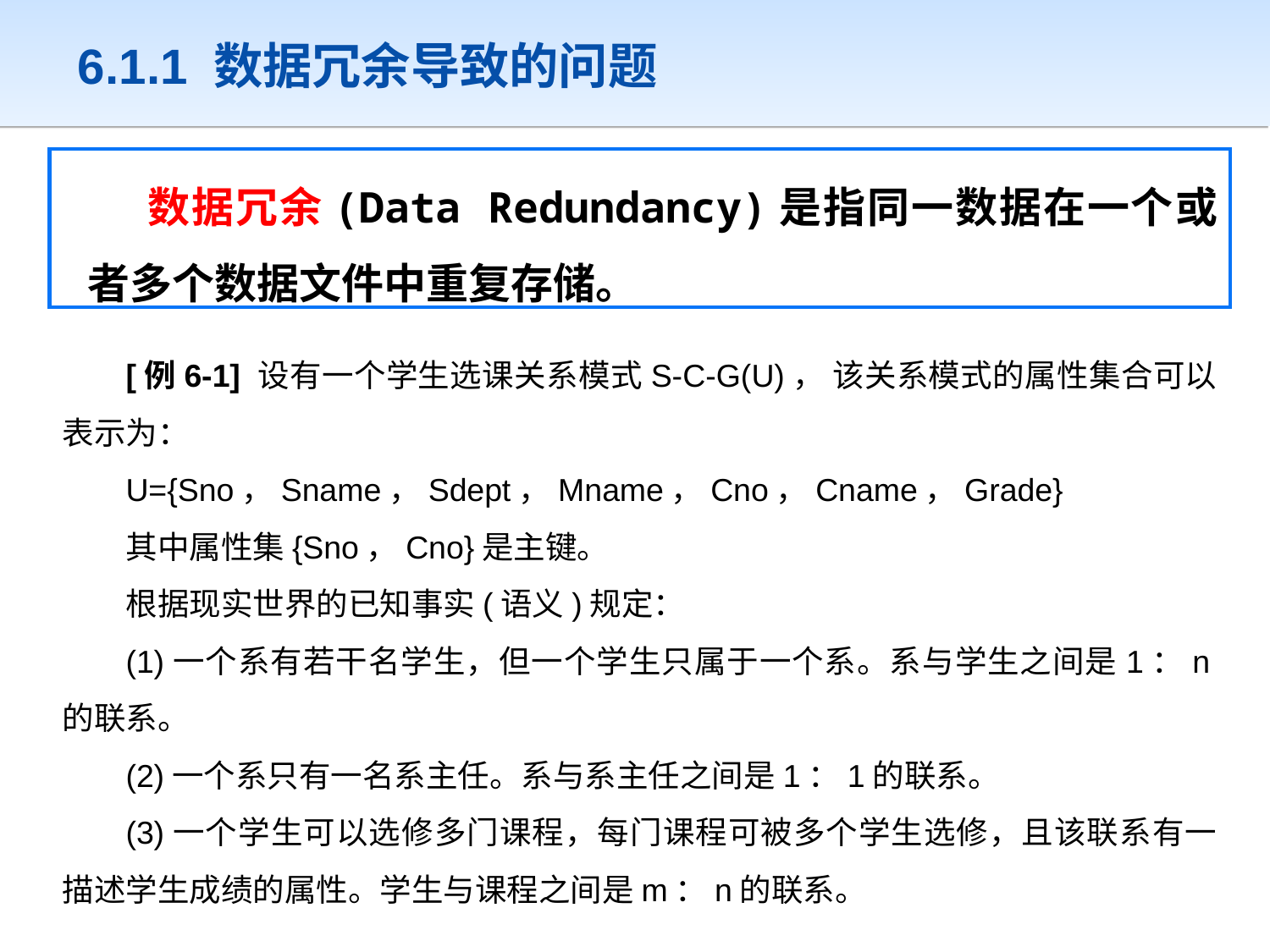

# 6.1.1 数据冗余导致的问题
数据冗余(Data Redundancy)是指同一数据在一个或者多个数据文件中重复存储。
[例6-1] 设有一个学生选课关系模式S-C-G(U)， 该关系模式的属性集合可以表示为：
U={Sno，Sname，Sdept，Mname，Cno，Cname，Grade}
其中属性集{Sno，Cno}是主键。
根据现实世界的已知事实(语义)规定：
(1)一个系有若干名学生，但一个学生只属于一个系。系与学生之间是1：n的联系。
(2)一个系只有一名系主任。系与系主任之间是1：1的联系。
(3)一个学生可以选修多门课程，每门课程可被多个学生选修，且该联系有一描述学生成绩的属性。学生与课程之间是m：n的联系。